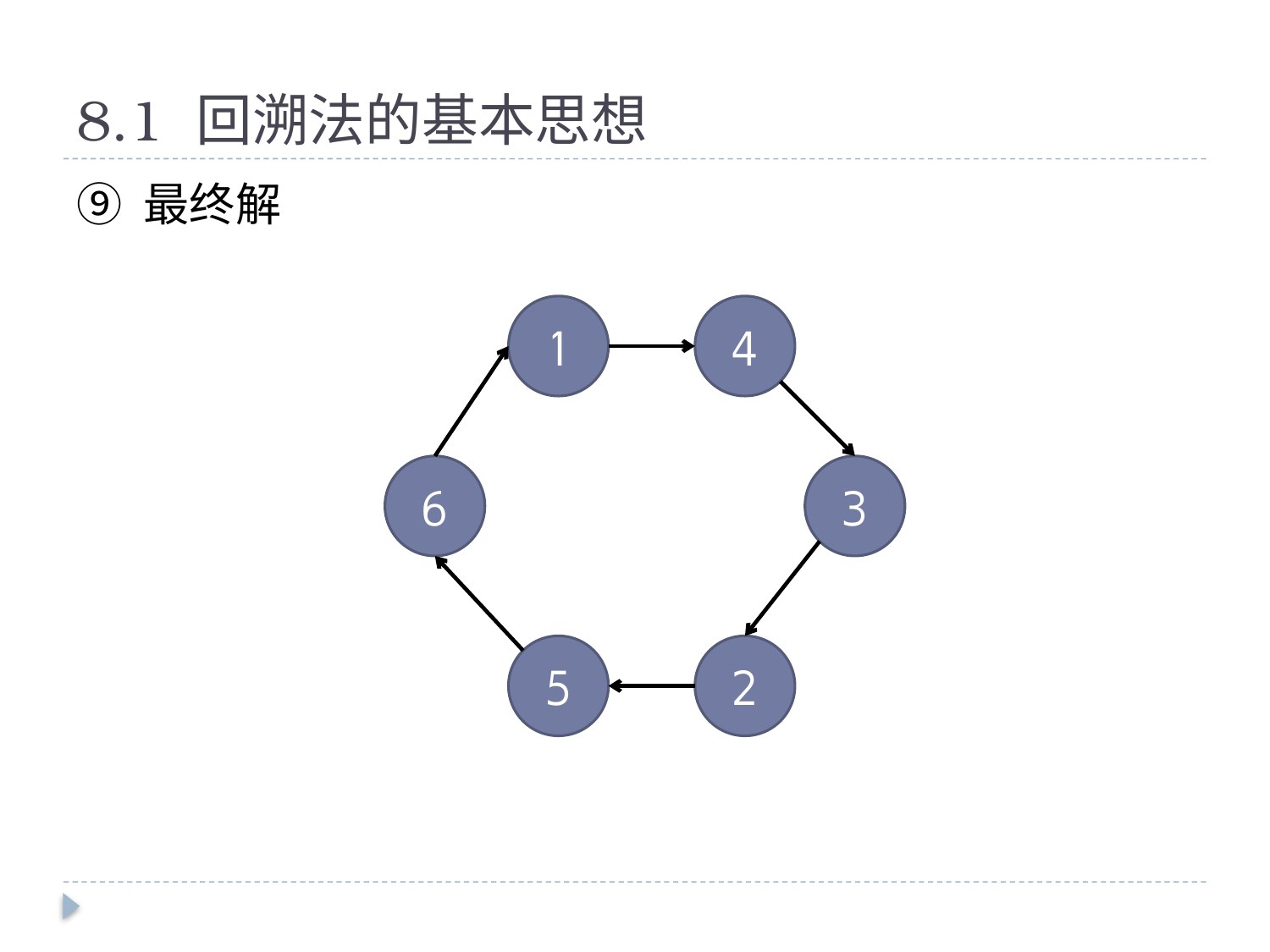

# 8.1 回溯法的基本思想
⑨ 最终解
1
4
6
3
5
2